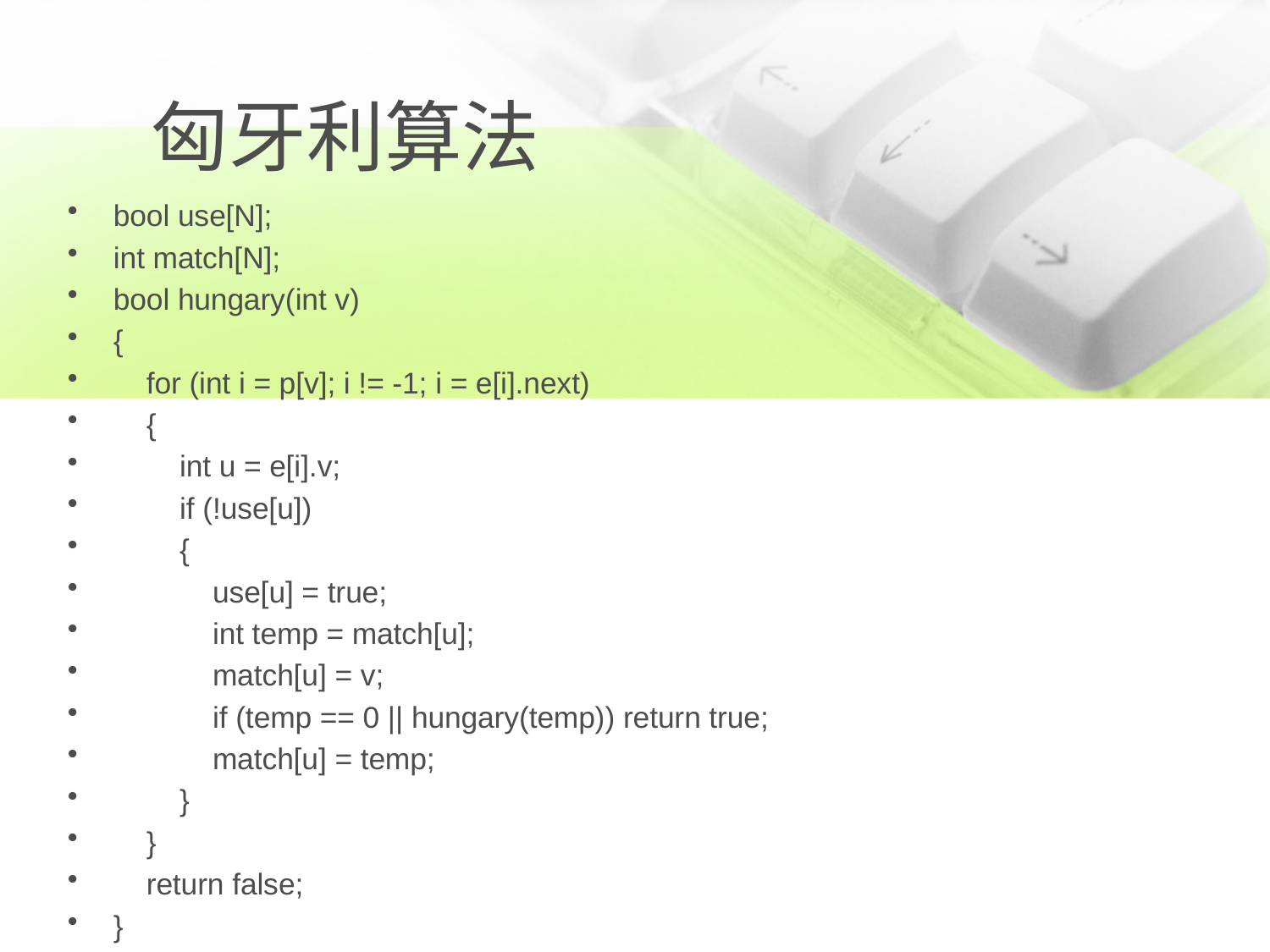

# 匈牙利算法
bool use[N];
int match[N];
bool hungary(int v)
{
    for (int i = p[v]; i != -1; i = e[i].next)
    {
        int u = e[i].v;
        if (!use[u])
        {
            use[u] = true;
            int temp = match[u];
            match[u] = v;
            if (temp == 0 || hungary(temp)) return true;
            match[u] = temp;
        }
    }
    return false;
}